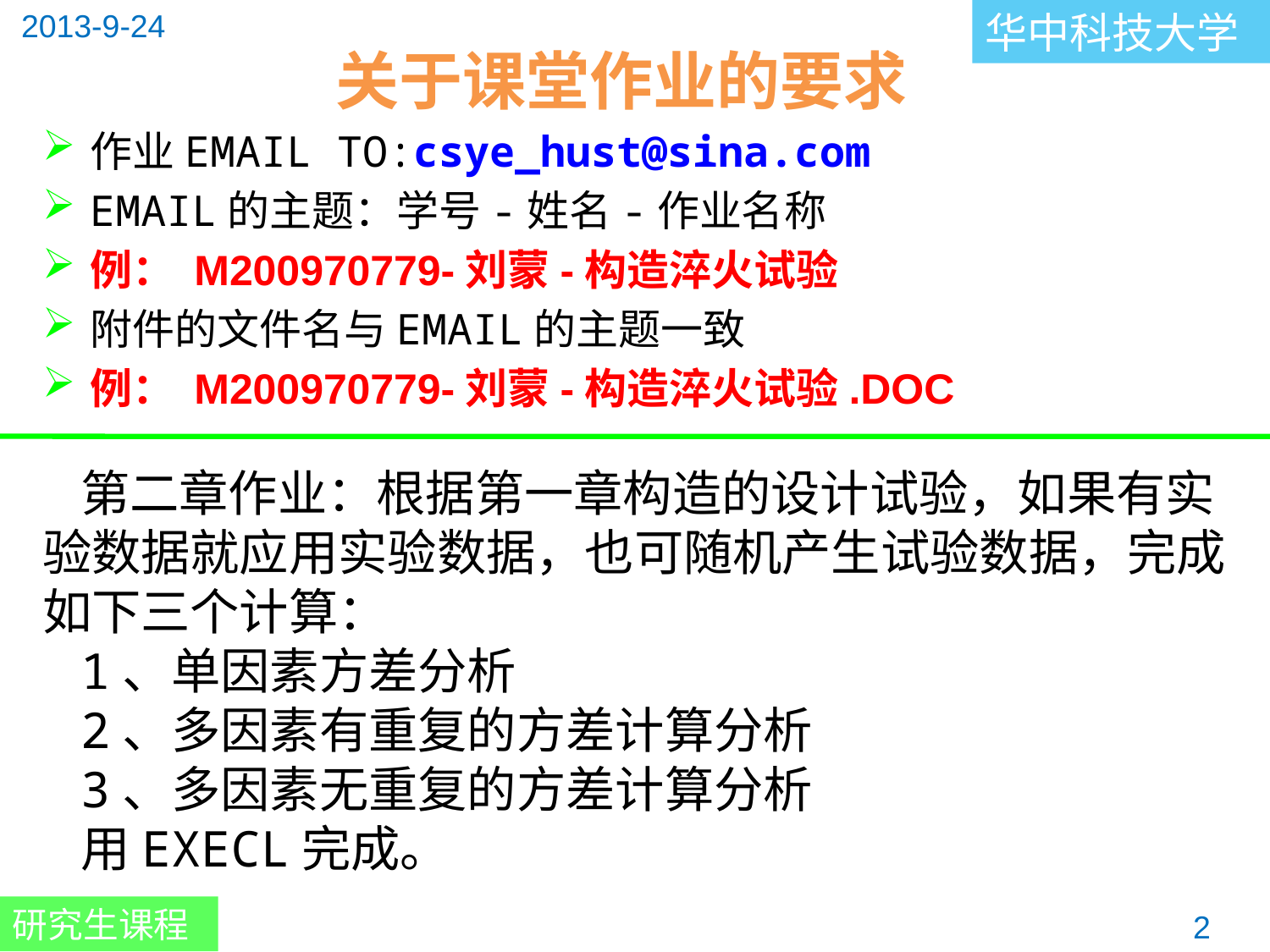

关于课堂作业的要求
作业EMAIL TO:csye_hust@sina.com
EMAIL的主题：学号-姓名-作业名称
例： M200970779-刘蒙-构造淬火试验
附件的文件名与EMAIL的主题一致
例： M200970779-刘蒙-构造淬火试验.DOC

第二章作业：根据第一章构造的设计试验，如果有实验数据就应用实验数据，也可随机产生试验数据，完成如下三个计算：
1、单因素方差分析
2、多因素有重复的方差计算分析
3、多因素无重复的方差计算分析
用EXECL完成。